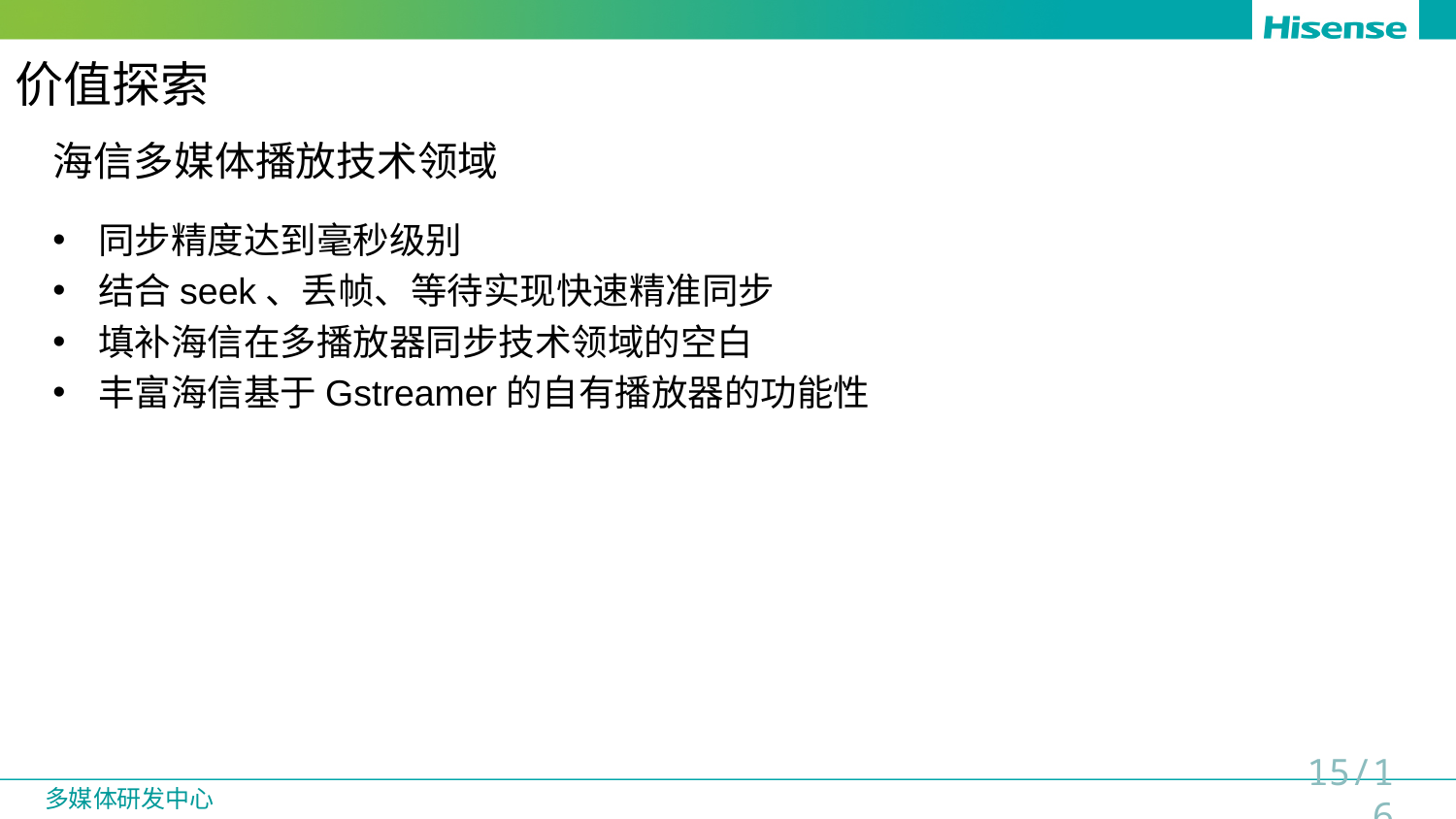

# 价值探索
海信多媒体播放技术领域
同步精度达到毫秒级别
结合seek、丢帧、等待实现快速精准同步
填补海信在多播放器同步技术领域的空白
丰富海信基于Gstreamer的自有播放器的功能性

15/16
多媒体研发中心